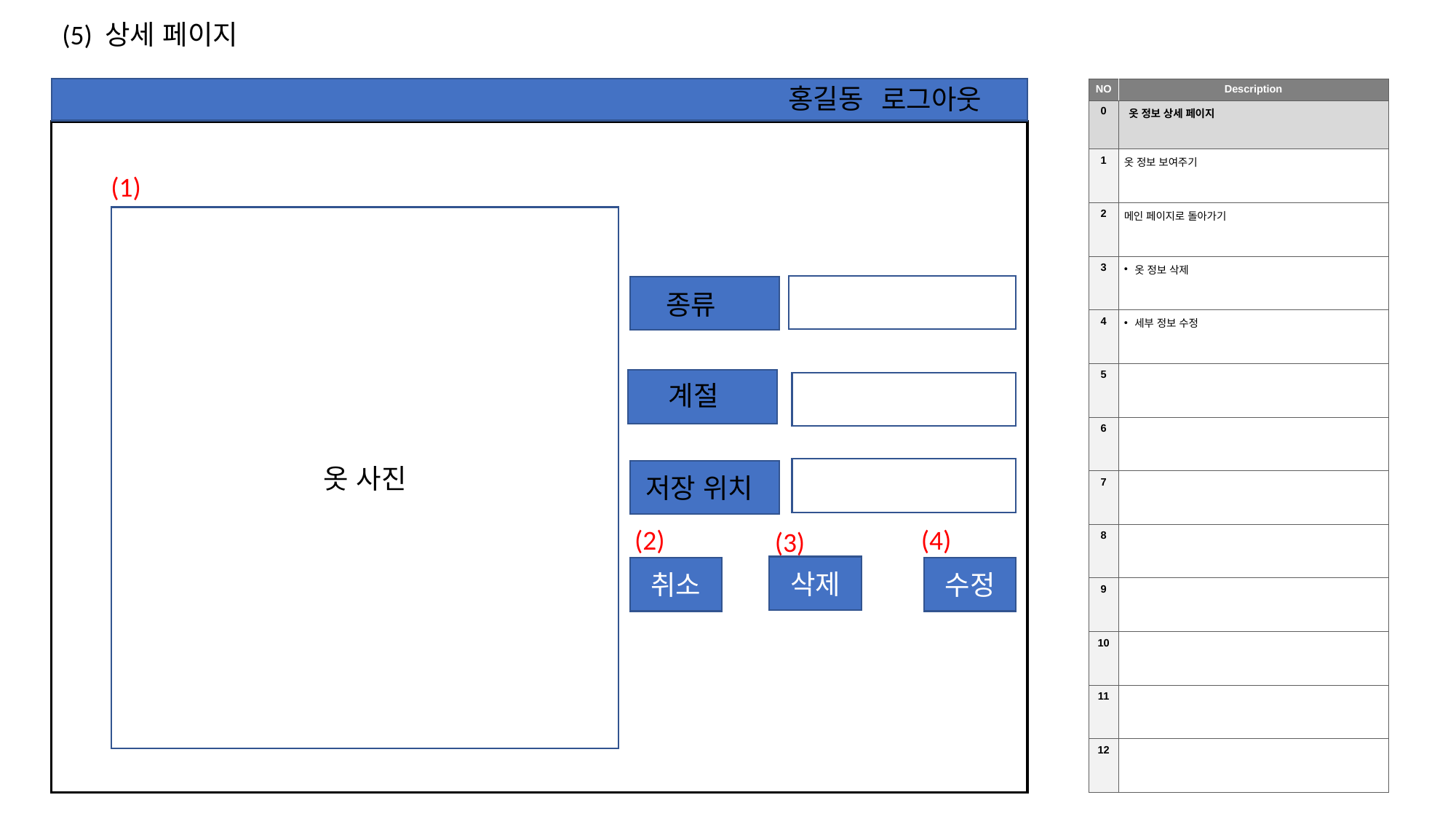

(5) 상세 페이지
홍길동
로그아웃

| NO | Description |
| --- | --- |
| 0 | 옷 정보 상세 페이지 |
| 1 | 옷 정보 보여주기 |
| 2 | 메인 페이지로 돌아가기 |
| 3 | 옷 정보 삭제 |
| 4 | 세부 정보 수정 |
| 5 |  |
| 6 |  |
| 7 |  |
| 8 |  |
| 9 |  |
| 10 |  |
| 11 |  |
| 12 |  |
옷
(1)
옷 사진

종류

계절

저장 위치
(2)
(4)
(3)
삭제
수정
취소